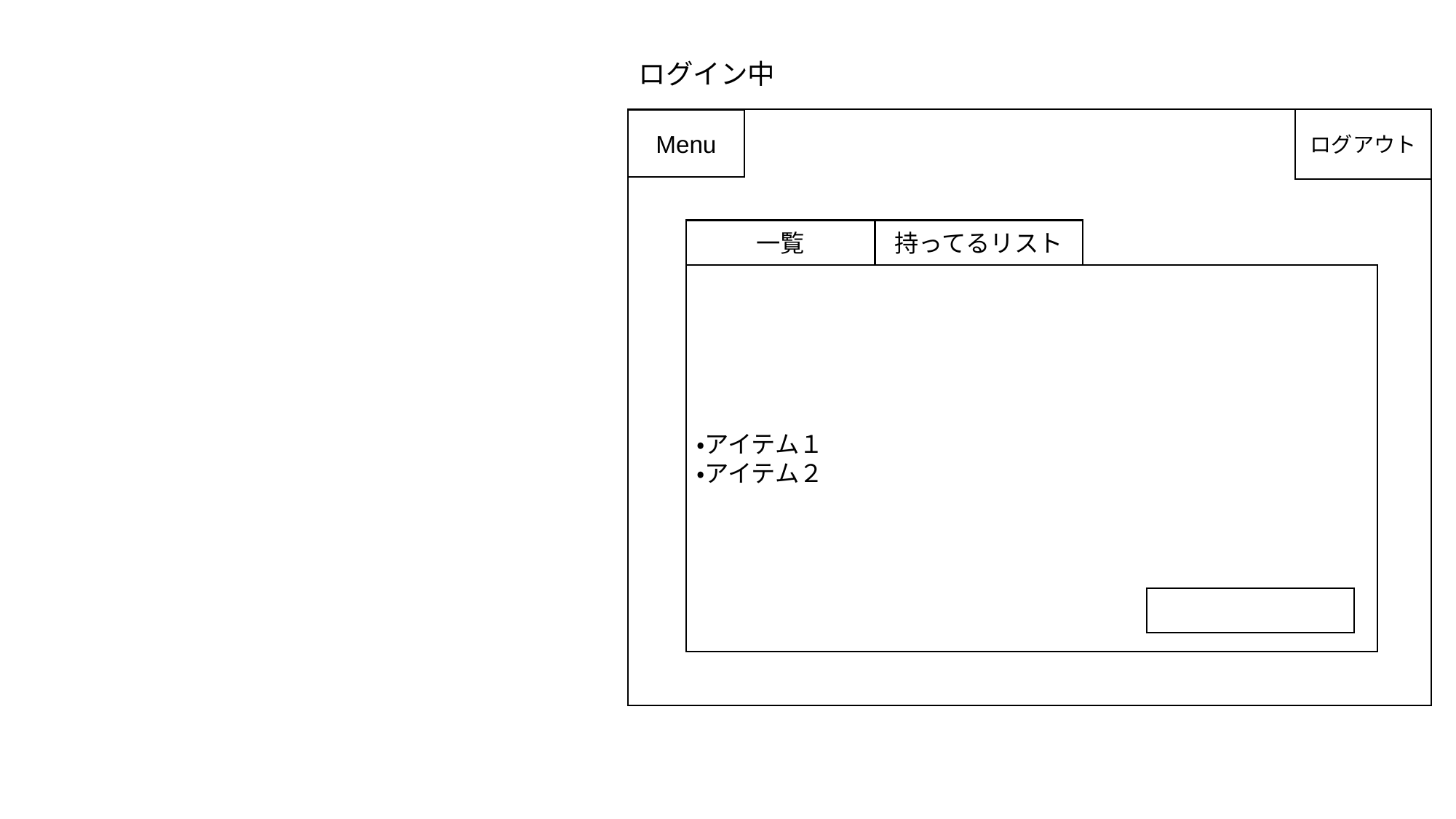

ログイン中

ログアウト
Menu
一覧
持ってるリスト
・アイテム１
・アイテム２